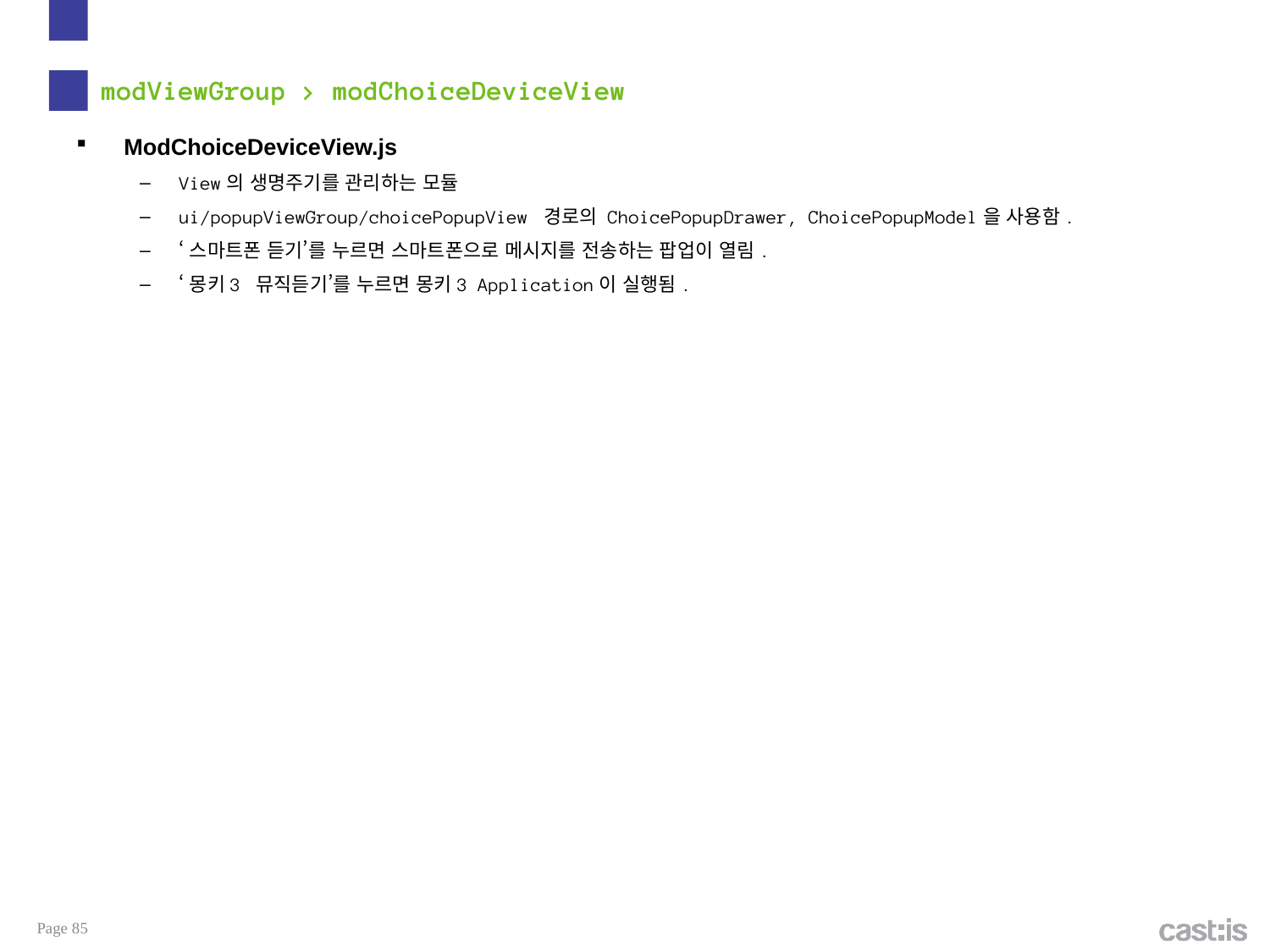

# modViewGroup > modChoiceDeviceView
ModChoiceDeviceView.js
View의 생명주기를 관리하는 모듈
ui/popupViewGroup/choicePopupView 경로의 ChoicePopupDrawer, ChoicePopupModel을 사용함.
‘스마트폰 듣기’를 누르면 스마트폰으로 메시지를 전송하는 팝업이 열림.
‘몽키3 뮤직듣기’를 누르면 몽키3 Application이 실행됨.

Page 85